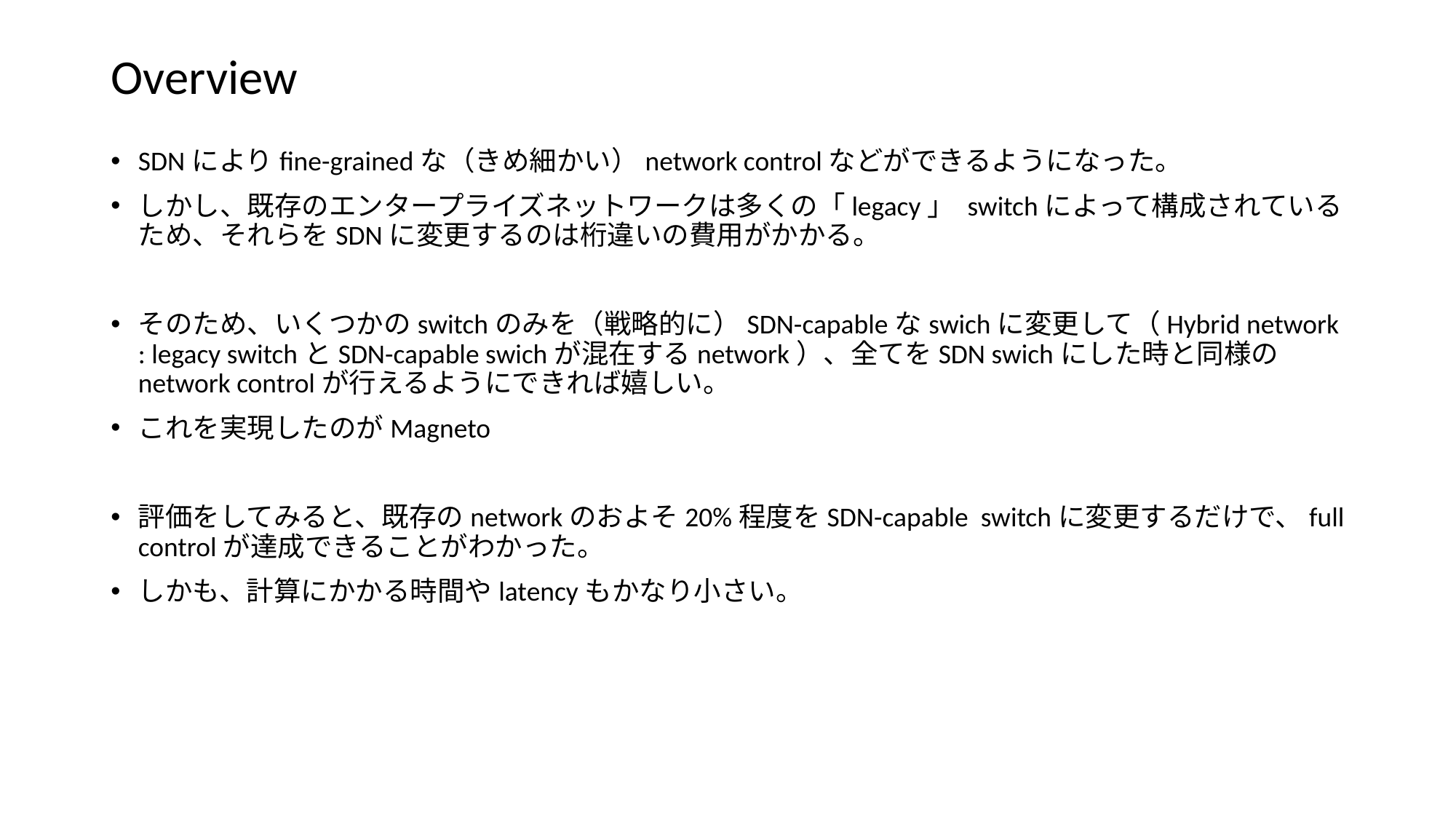

# Overview
SDNによりfine-grainedな（きめ細かい）network controlなどができるようになった。
しかし、既存のエンタープライズネットワークは多くの「legacy」 switchによって構成されているため、それらをSDNに変更するのは桁違いの費用がかかる。

そのため、いくつかのswitchのみを（戦略的に）SDN-capableなswichに変更して（Hybrid network : legacy switchとSDN-capable swichが混在するnetwork）、全てをSDN swichにした時と同様のnetwork controlが行えるようにできれば嬉しい。
これを実現したのがMagneto

評価をしてみると、既存のnetworkのおよそ20%程度をSDN-capable  switchに変更するだけで、full controlが達成できることがわかった。
しかも、計算にかかる時間やlatencyもかなり小さい。